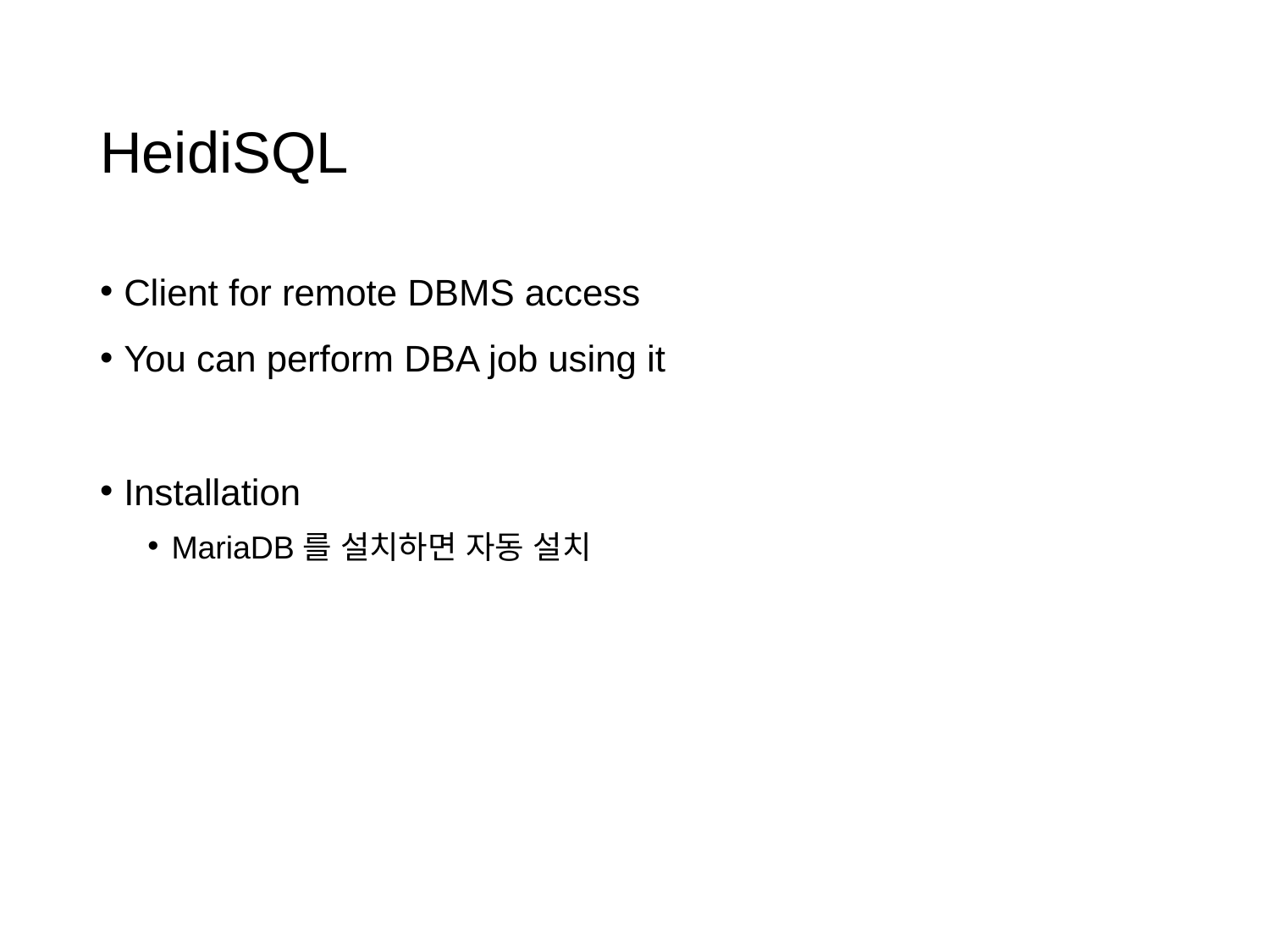

# HeidiSQL
Client for remote DBMS access
You can perform DBA job using it

Installation
MariaDB를 설치하면 자동 설치